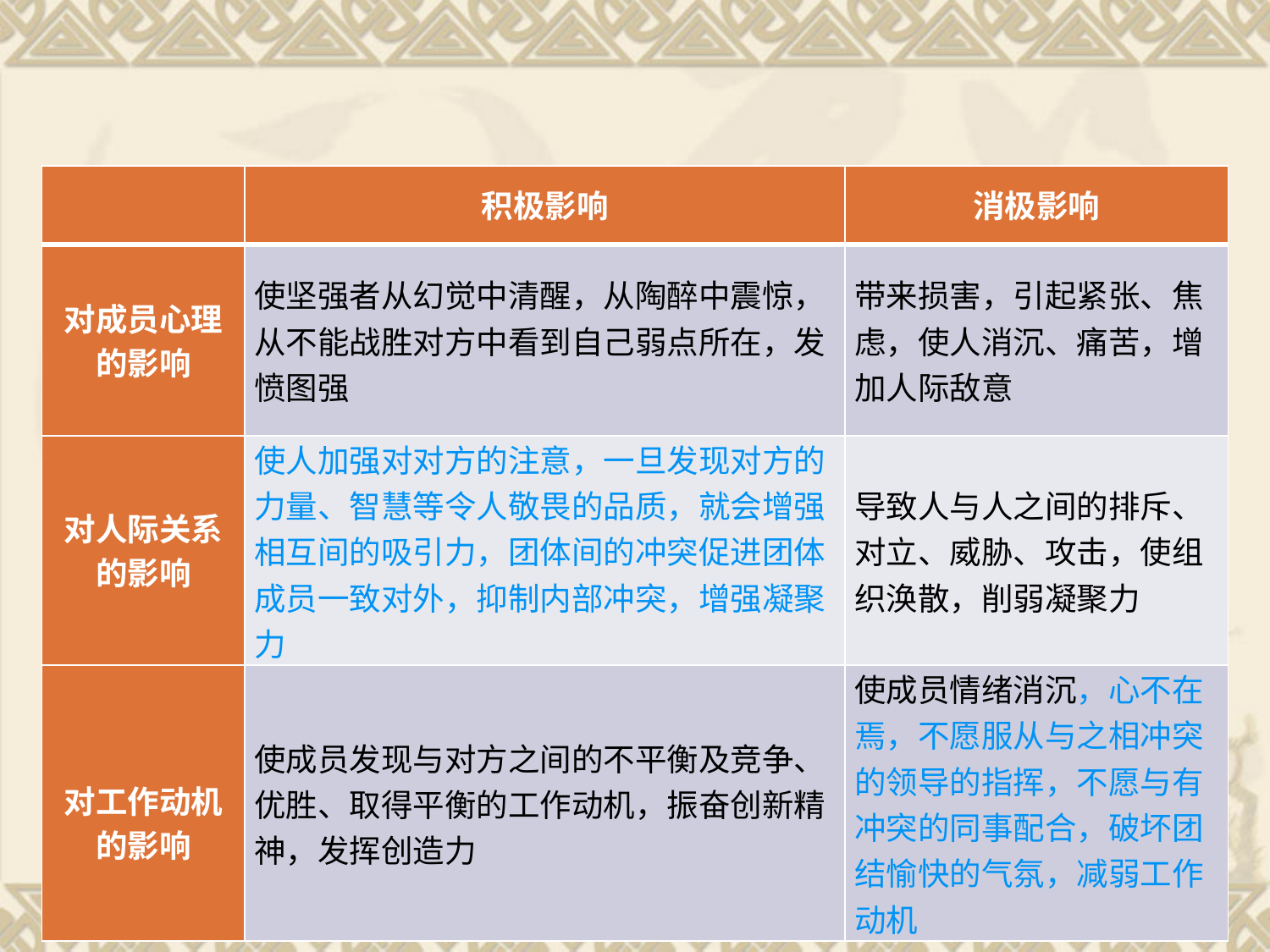

#
|  | 积极影响 | 消极影响 |
| --- | --- | --- |
| 对成员心理的影响 | 使坚强者从幻觉中清醒，从陶醉中震惊，从不能战胜对方中看到自己弱点所在，发愤图强 | 带来损害，引起紧张、焦虑，使人消沉、痛苦，增加人际敌意 |
| 对人际关系的影响 | 使人加强对对方的注意，一旦发现对方的力量、智慧等令人敬畏的品质，就会增强相互间的吸引力，团体间的冲突促进团体成员一致对外，抑制内部冲突，增强凝聚力 | 导致人与人之间的排斥、对立、威胁、攻击，使组织涣散，削弱凝聚力 |
| 对工作动机的影响 | 使成员发现与对方之间的不平衡及竞争、优胜、取得平衡的工作动机，振奋创新精神，发挥创造力 | 使成员情绪消沉，心不在焉，不愿服从与之相冲突的领导的指挥，不愿与有冲突的同事配合，破坏团结愉快的气氛，减弱工作动机 |